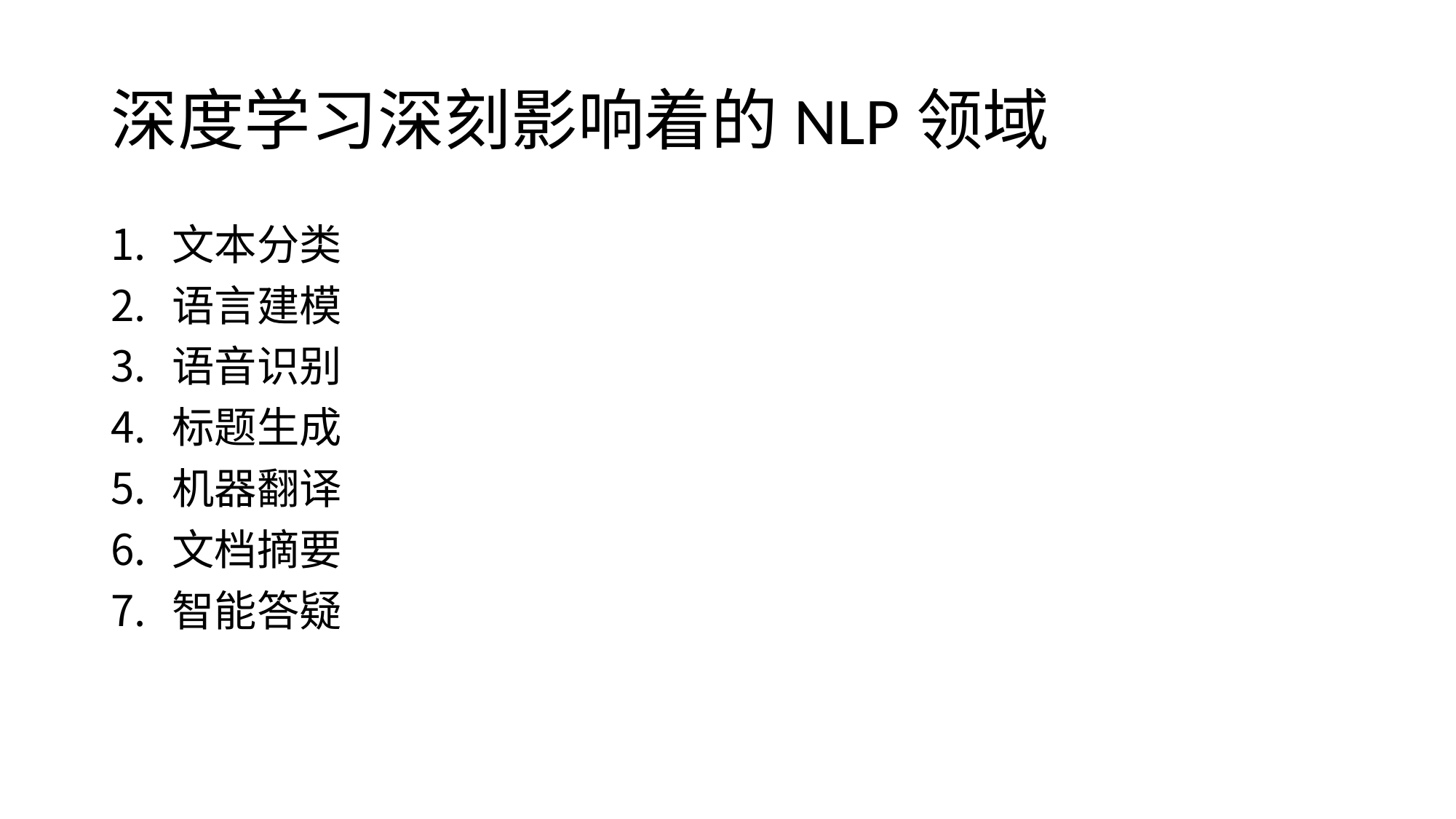

# 深度学习深刻影响着的NLP领域
文本分类
语言建模
语音识别
标题生成
机器翻译
文档摘要
智能答疑